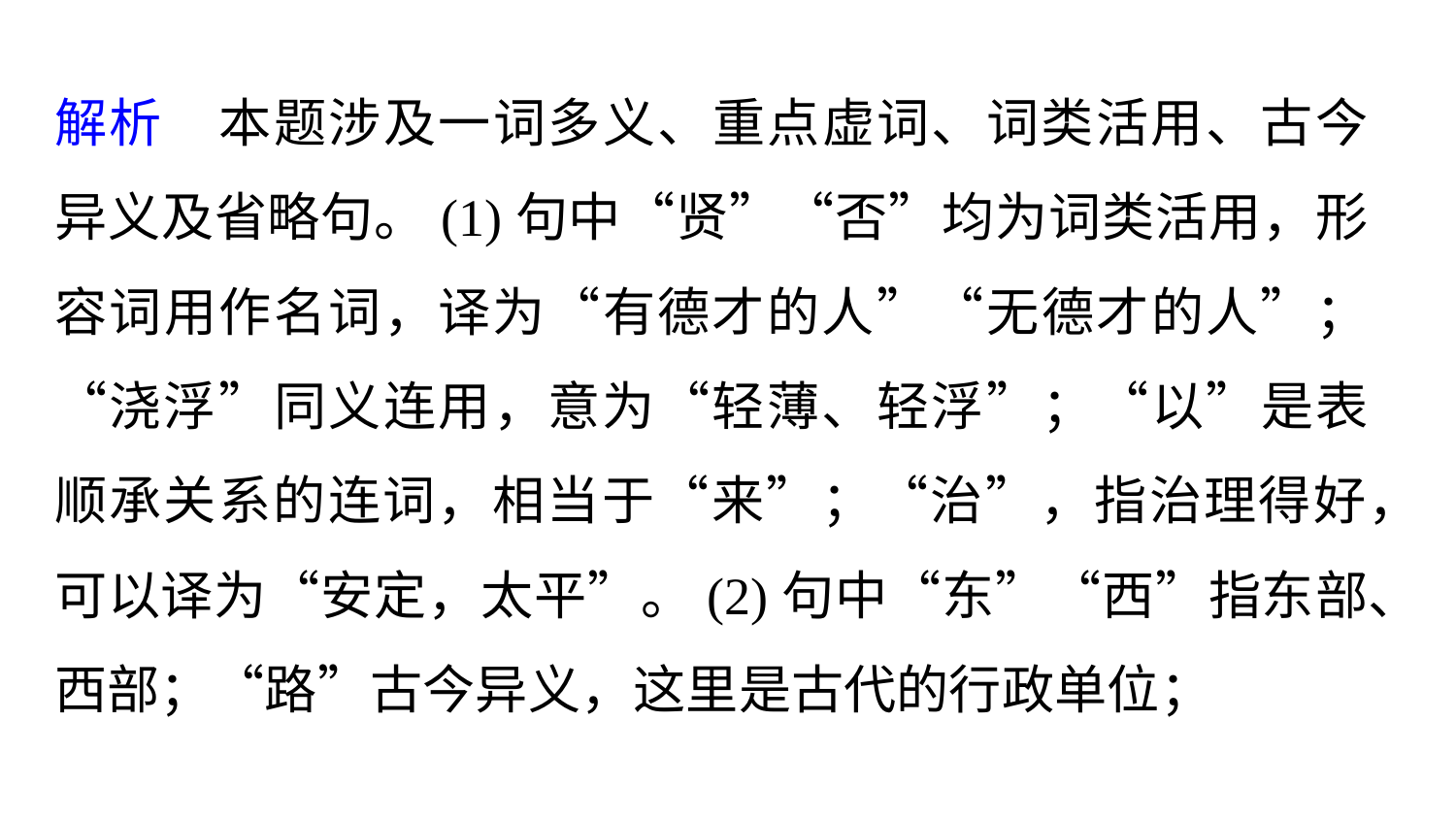

解析　本题涉及一词多义、重点虚词、词类活用、古今异义及省略句。(1)句中“贤”“否”均为词类活用，形容词用作名词，译为“有德才的人”“无德才的人”；“浇浮”同义连用，意为“轻薄、轻浮”；“以”是表顺承关系的连词，相当于“来”；“治”，指治理得好，可以译为“安定，太平”。(2)句中“东”“西”指东部、西部；“路”古今异义，这里是古代的行政单位；